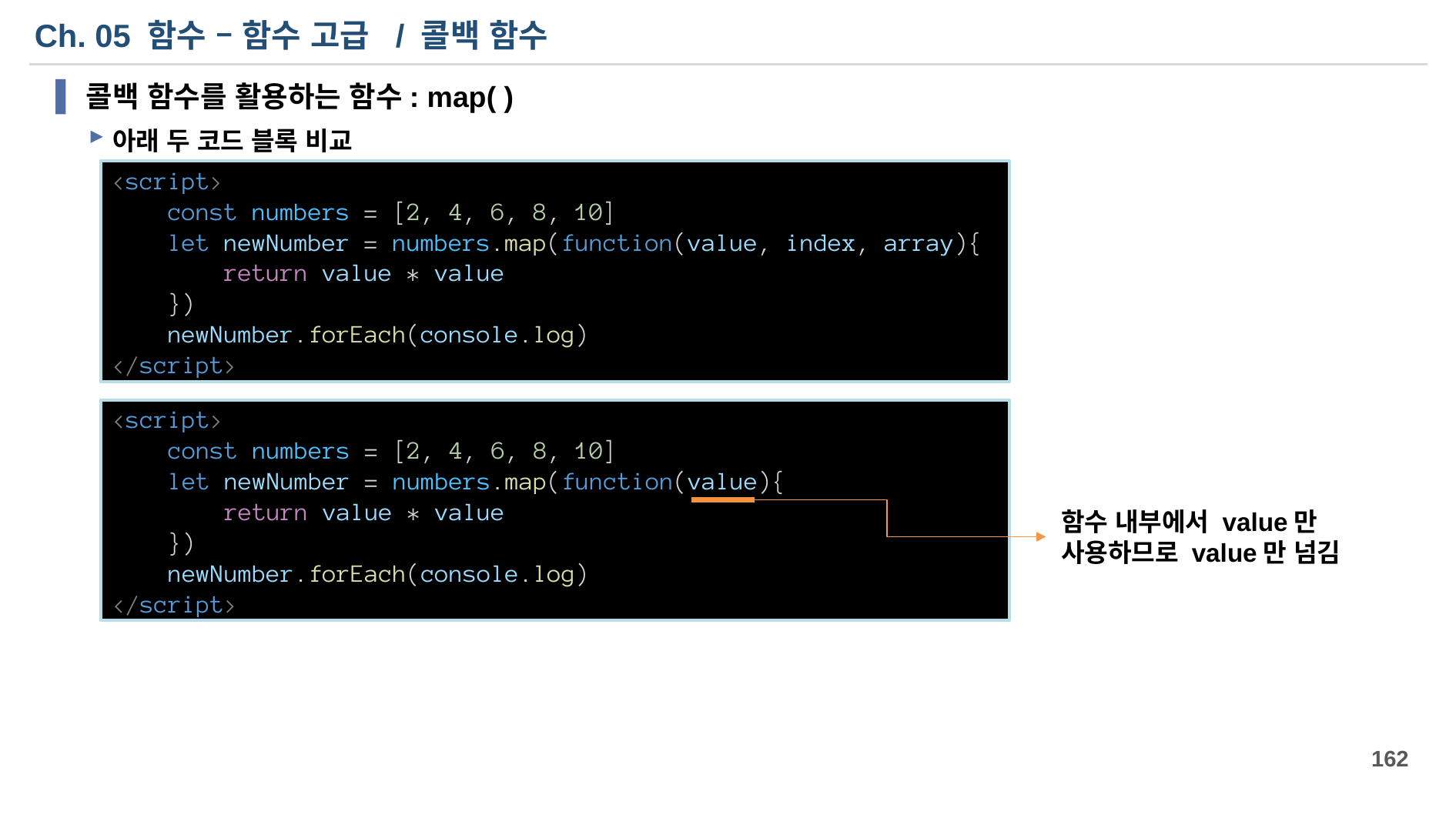

# Ch. 05 함수 – 함수 고급  / 콜백 함수
콜백 함수를 활용하는 함수: map( )
아래 두 코드 블록 비교

<script>
    const numbers = [2, 4, 6, 8, 10]
    let newNumber = numbers.map(function(value, index, array){
        return value * value
    })
    newNumber.forEach(console.log)
</script>
<script>
    const numbers = [2, 4, 6, 8, 10]
    let newNumber = numbers.map(function(value){
        return value * value
    })
    newNumber.forEach(console.log)
</script>
함수 내부에서 value만
사용하므로 value만 넘김
162